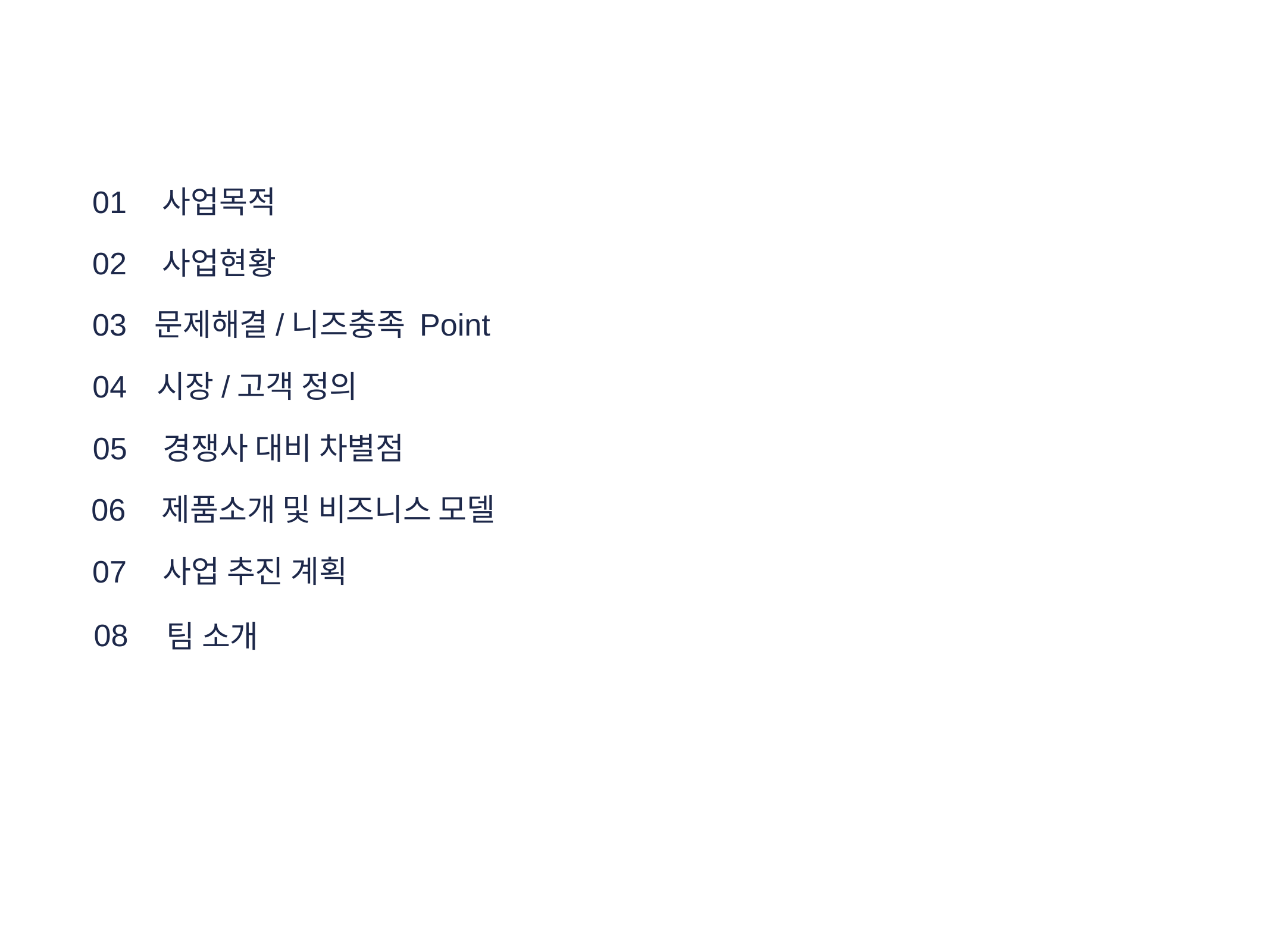

01
사업목적
02
사업현황
03
문제해결/니즈충족 Point
04
시장/고객 정의
05
경쟁사 대비 차별점
06
제품소개 및 비즈니스 모델
07
사업 추진 계획
08
팀 소개